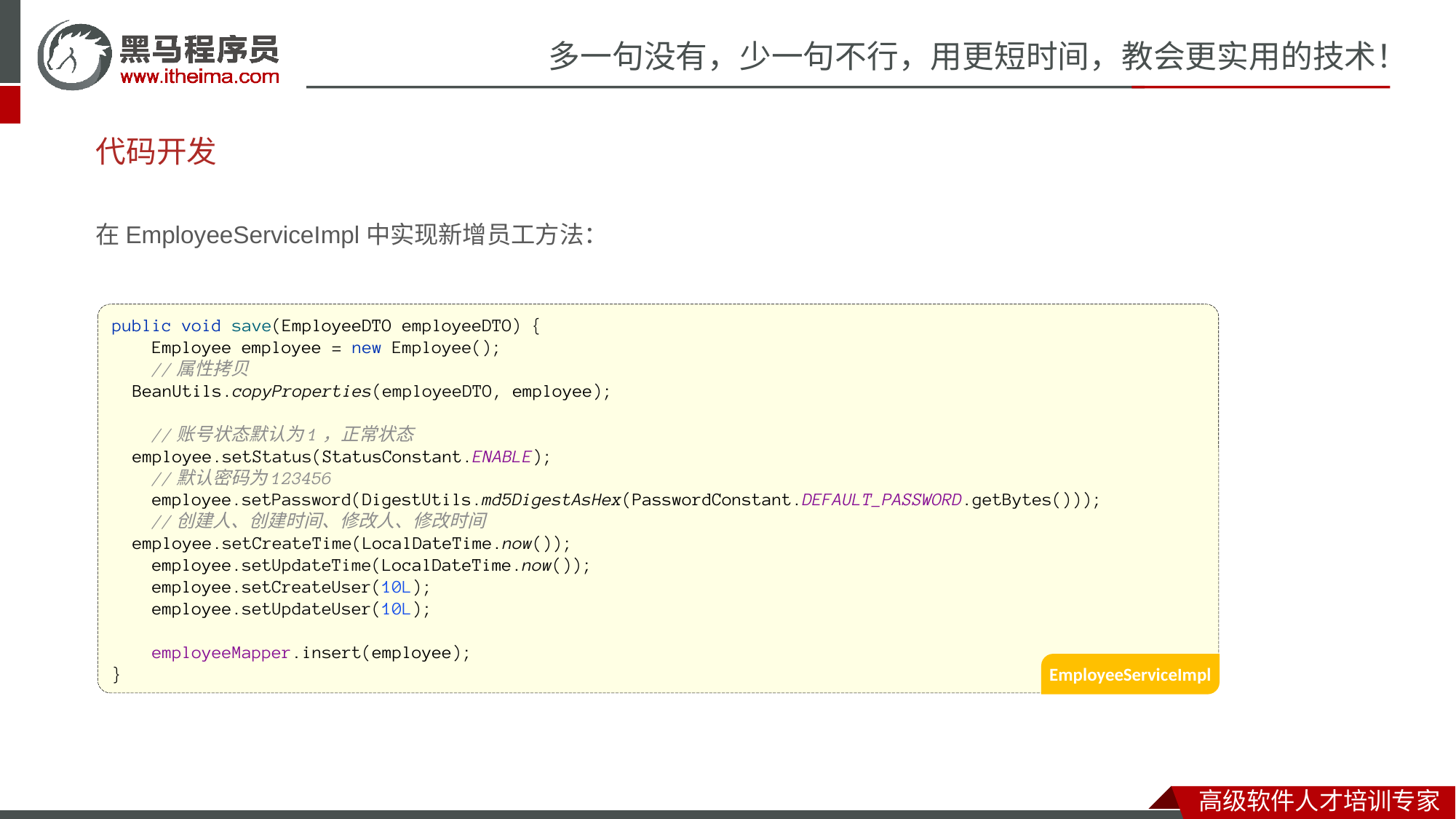

# 代码开发
在EmployeeServiceImpl中实现新增员工方法：
public void save(EmployeeDTO employeeDTO) {
    Employee employee = new Employee();
    //属性拷贝
    BeanUtils.copyProperties(employeeDTO, employee);
    //账号状态默认为1，正常状态
    employee.setStatus(StatusConstant.ENABLE);
    //默认密码为123456
    employee.setPassword(DigestUtils.md5DigestAsHex(PasswordConstant.DEFAULT_PASSWORD.getBytes()));
    //创建人、创建时间、修改人、修改时间
    employee.setCreateTime(LocalDateTime.now());
    employee.setUpdateTime(LocalDateTime.now());
    employee.setCreateUser(10L);
    employee.setUpdateUser(10L);
    employeeMapper.insert(employee);
}
EmployeeServiceImpl